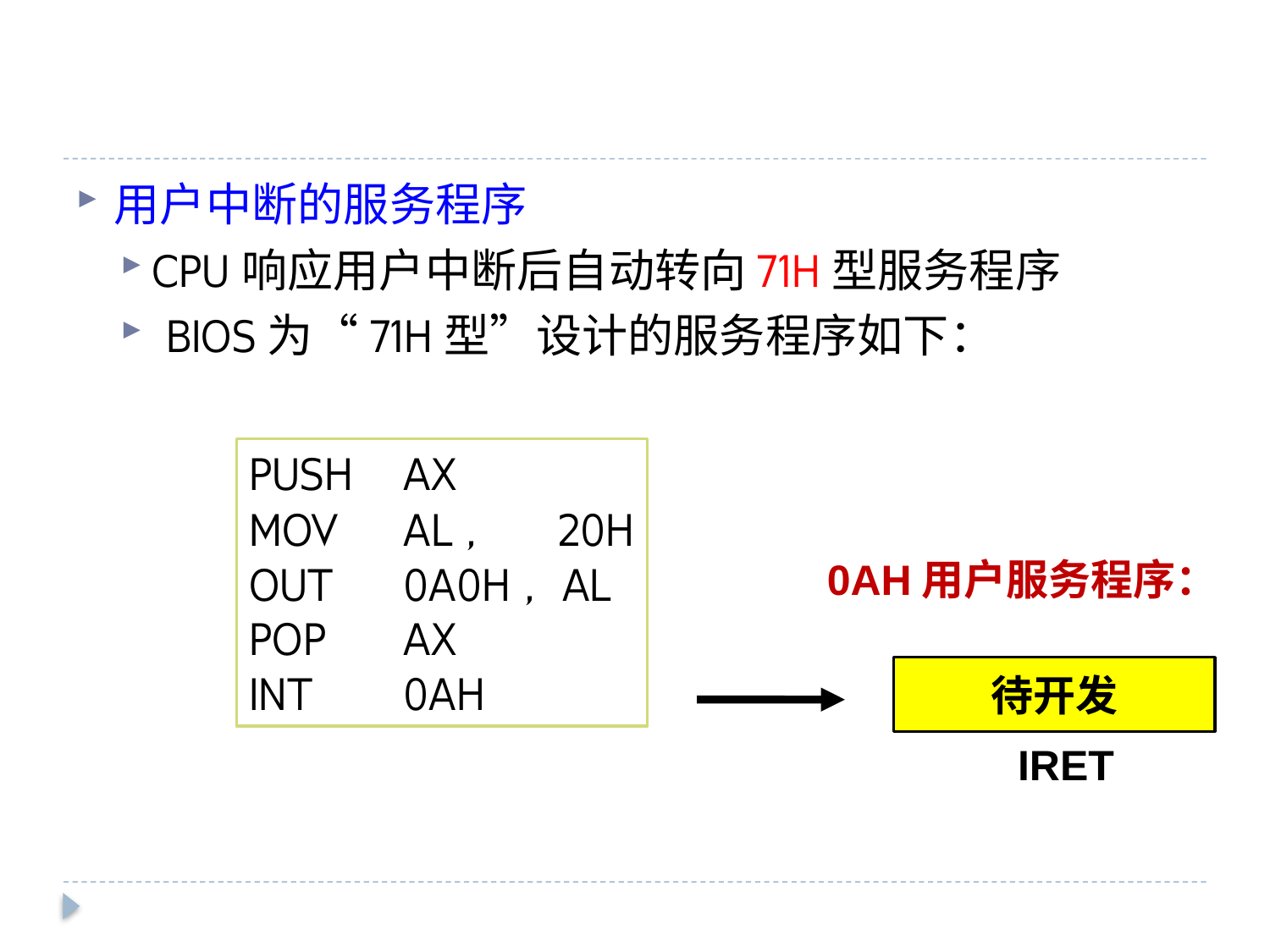

#
用户中断的服务程序
CPU响应用户中断后自动转向71H型服务程序
 BIOS为“71H型”设计的服务程序如下：
PUSH	  AX
MOV	  AL ,	    20H
OUT	  0A0H ,  AL
POP	  AX
INT	  0AH
 0AH用户服务程序：
待开发

IRET